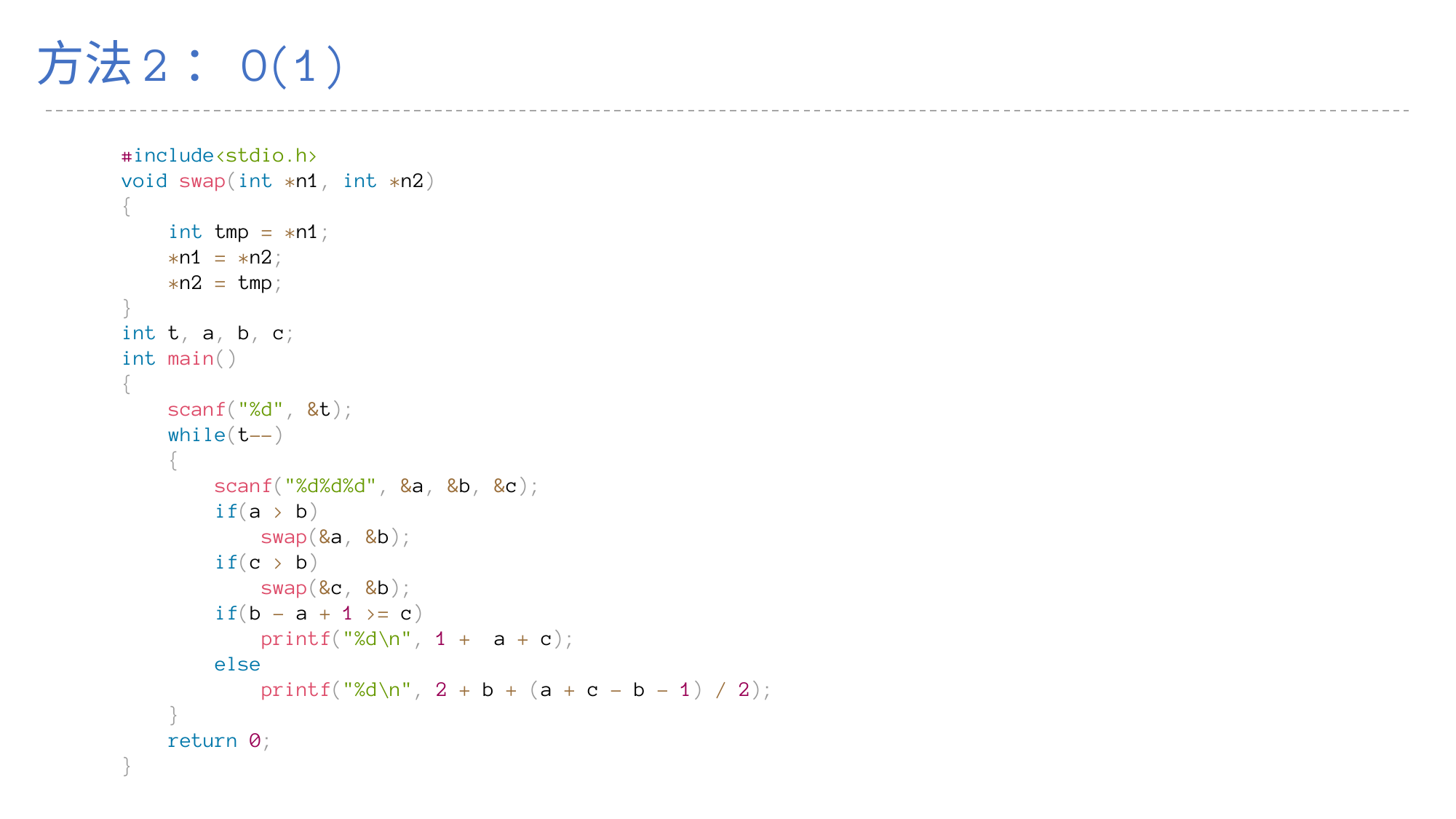

C

# 方法2：O(1)
#include<stdio.h>
void swap(int *n1, int *n2)
{
    int tmp = *n1;
    *n1 = *n2;
    *n2 = tmp;
}
int t, a, b, c;
int main()
{
    scanf("%d", &t);
    while(t--)
    {
        scanf("%d%d%d", &a, &b, &c);
        if(a > b)
            swap(&a, &b);
        if(c > b)
            swap(&c, &b);
        if(b - a + 1 >= c)
            printf("%d\n", 1 +  a + c);
        else
            printf("%d\n", 2 + b + (a + c - b - 1) / 2);
    }
    return 0;
}